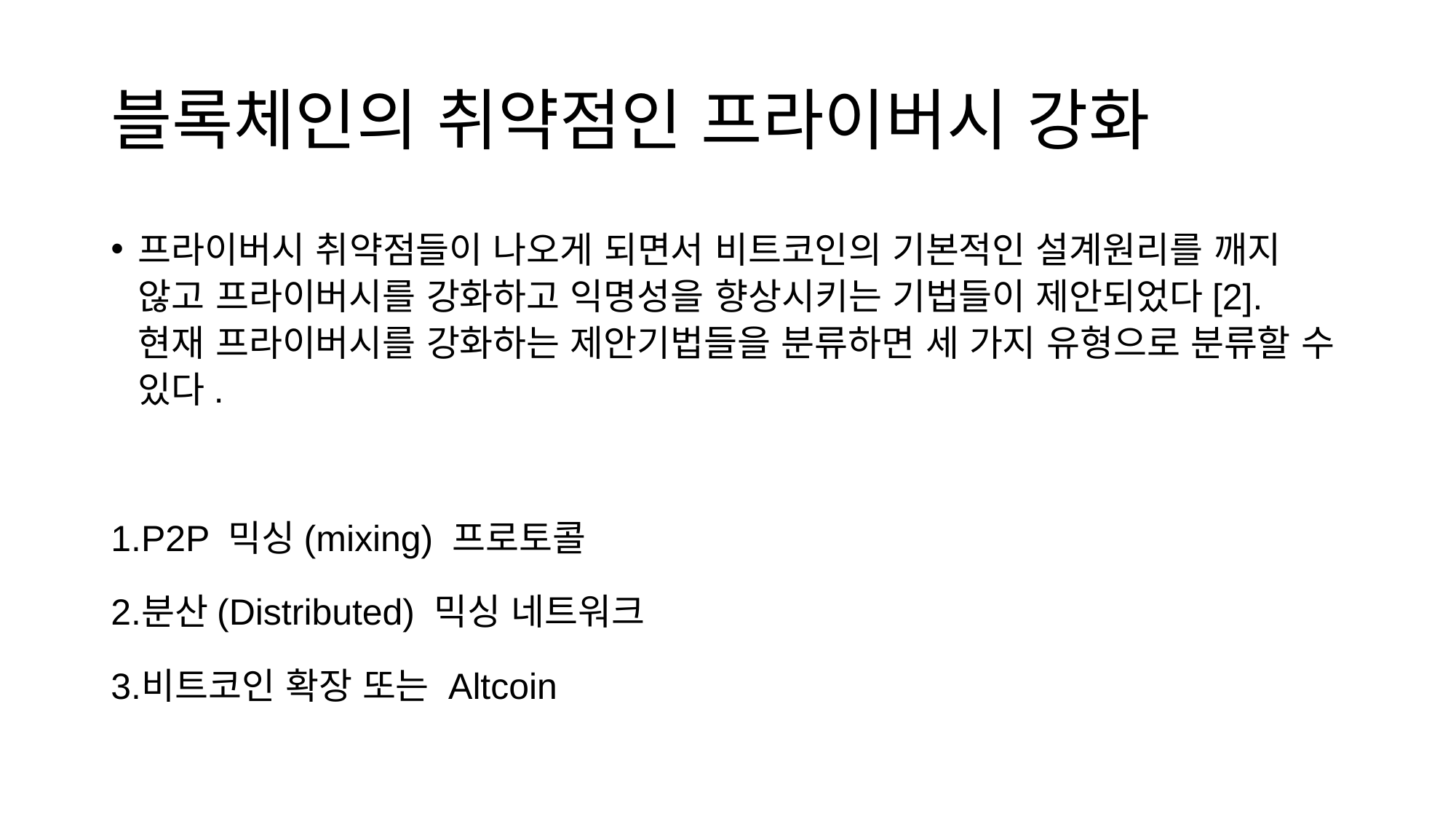

# 블록체인의 취약점인 프라이버시 강화
프라이버시 취약점들이 나오게 되면서 비트코인의 기본적인 설계원리를 깨지 않고 프라이버시를 강화하고 익명성을 향상시키는 기법들이 제안되었다[2]. 현재 프라이버시를 강화하는 제안기법들을 분류하면 세 가지 유형으로 분류할 수 있다.

P2P 믹싱(mixing) 프로토콜
분산(Distributed) 믹싱 네트워크
비트코인 확장 또는 Altcoin